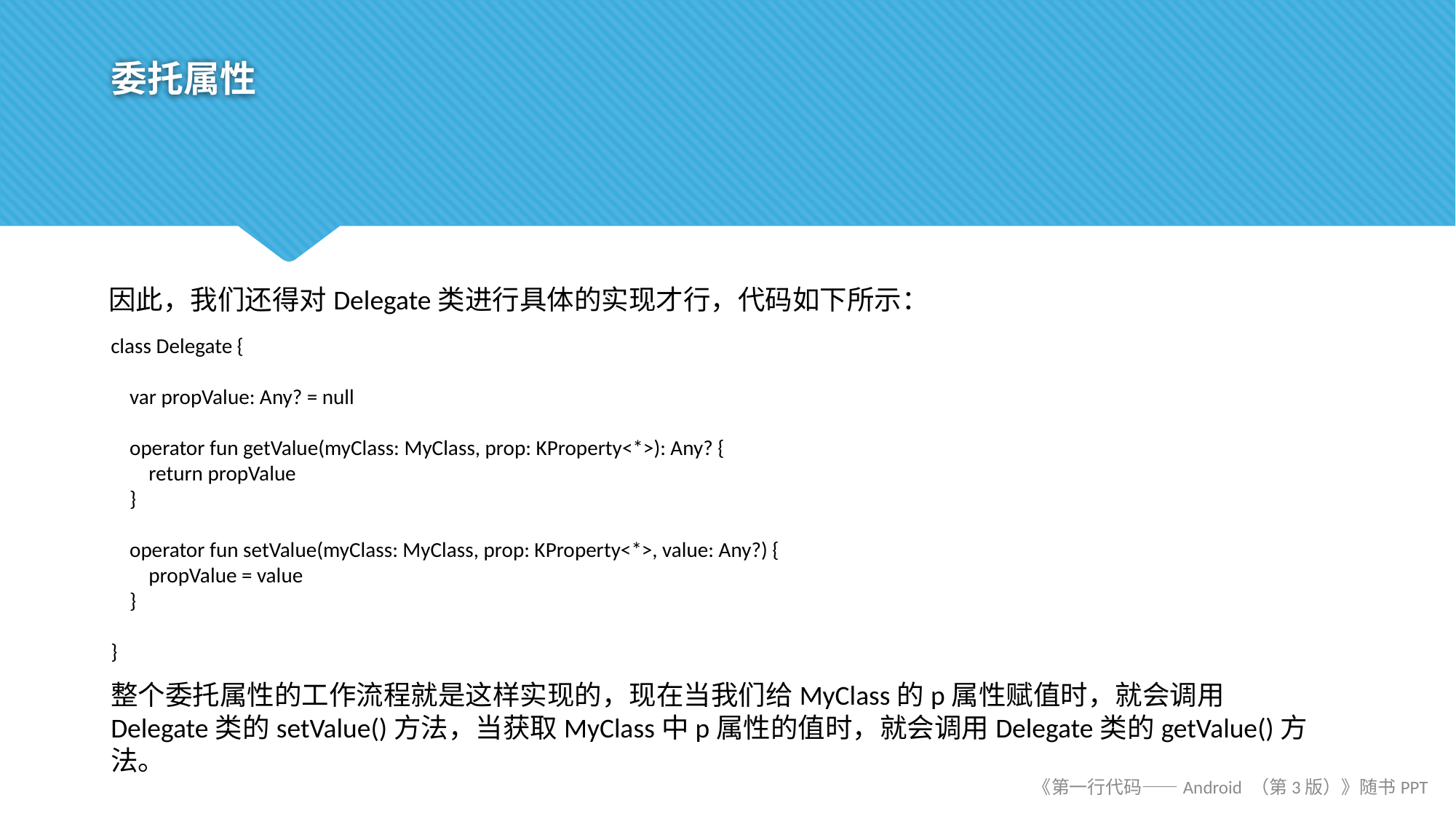

# 委托属性
因此，我们还得对Delegate类进行具体的实现才行，代码如下所示：
class Delegate {

    var propValue: Any? = null

    operator fun getValue(myClass: MyClass, prop: KProperty<*>): Any? {
        return propValue
    }

    operator fun setValue(myClass: MyClass, prop: KProperty<*>, value: Any?) {
        propValue = value
    }

}
整个委托属性的工作流程就是这样实现的，现在当我们给MyClass的p属性赋值时，就会调用Delegate类的setValue()方法，当获取MyClass中p属性的值时，就会调用Delegate类的getValue()方法。